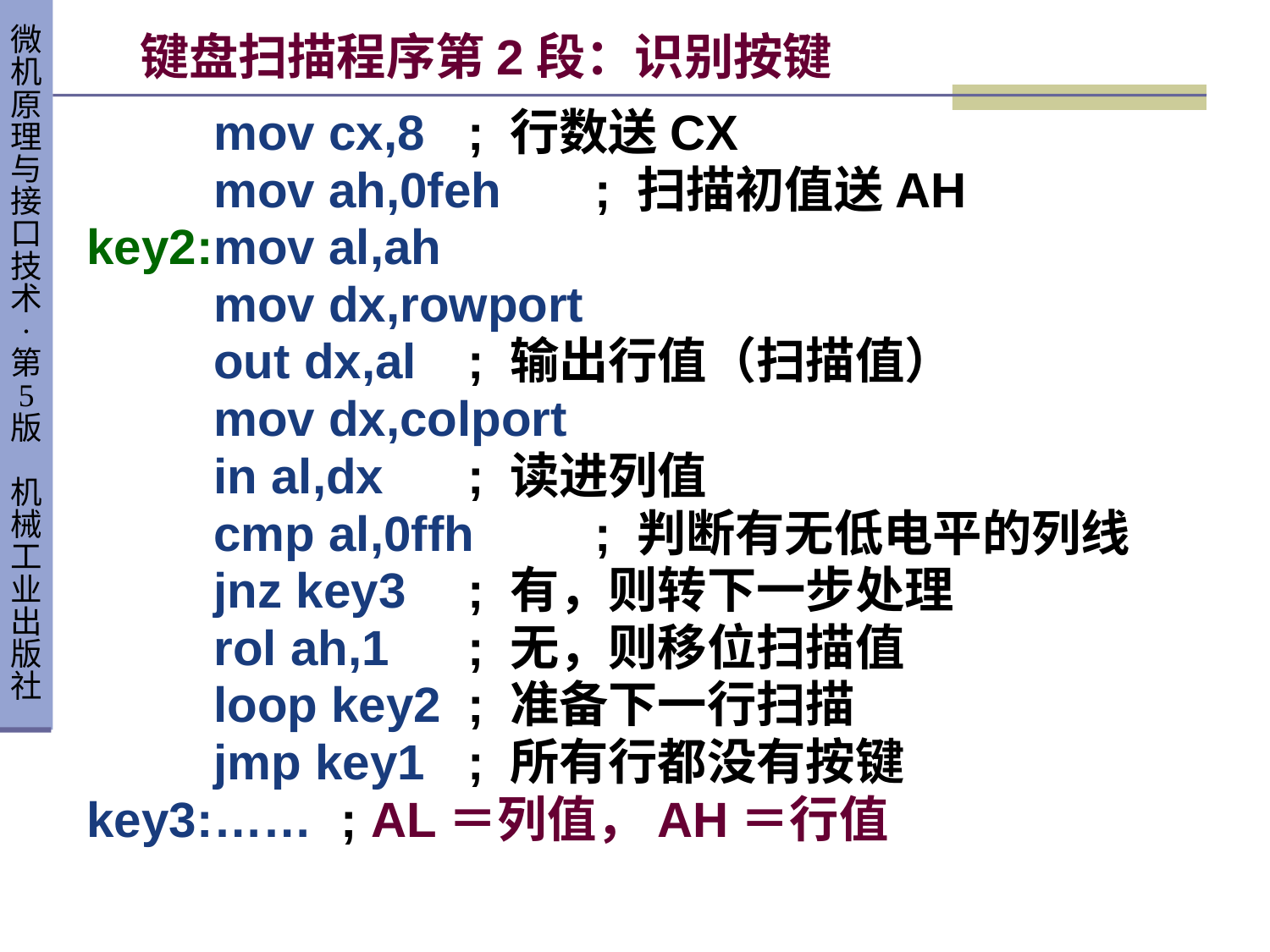

# 键盘扫描程序第2段：识别按键
	mov cx,8	; 行数送CX
	mov ah,0feh	; 扫描初值送AH
key2:	mov al,ah
	mov dx,rowport
	out dx,al	; 输出行值（扫描值）
	mov dx,colport
	in al,dx	; 读进列值
	cmp al,0ffh	; 判断有无低电平的列线
	jnz key3	; 有，则转下一步处理
	rol ah,1	; 无，则移位扫描值
	loop key2	; 准备下一行扫描
	jmp key1	; 所有行都没有按键
key3:	……	; AL＝列值，AH＝行值